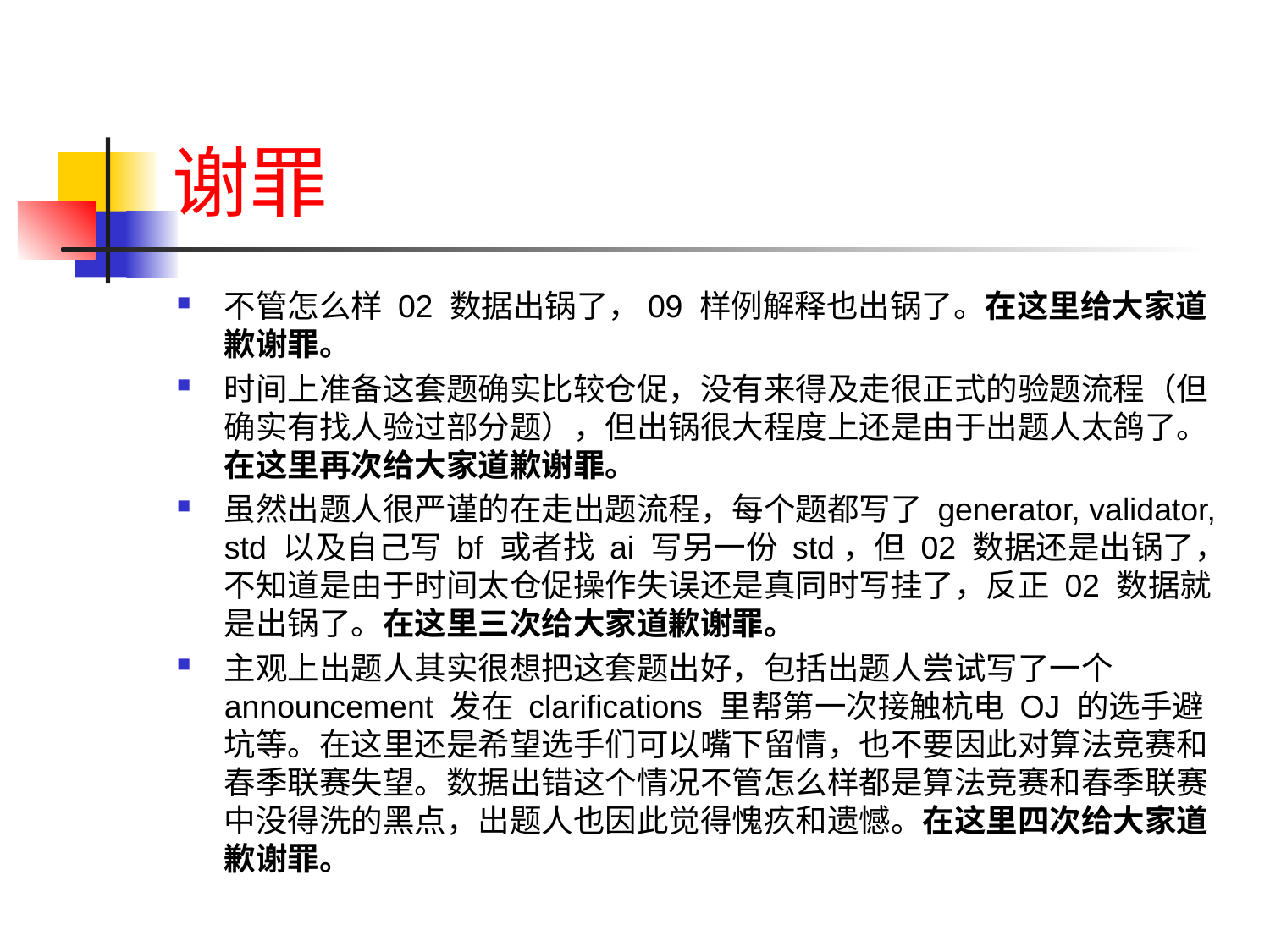

# 谢罪
不管怎么样 02 数据出锅了，09 样例解释也出锅了。在这里给大家道歉谢罪。
时间上准备这套题确实比较仓促，没有来得及走很正式的验题流程（但确实有找人验过部分题），但出锅很大程度上还是由于出题人太鸽了。在这里再次给大家道歉谢罪。
虽然出题人很严谨的在走出题流程，每个题都写了 generator, validator, std 以及自己写 bf 或者找 ai 写另一份 std，但 02 数据还是出锅了，不知道是由于时间太仓促操作失误还是真同时写挂了，反正 02 数据就是出锅了。在这里三次给大家道歉谢罪。
主观上出题人其实很想把这套题出好，包括出题人尝试写了一个 announcement 发在 clarifications 里帮第一次接触杭电 OJ 的选手避坑等。在这里还是希望选手们可以嘴下留情，也不要因此对算法竞赛和春季联赛失望。数据出错这个情况不管怎么样都是算法竞赛和春季联赛中没得洗的黑点，出题人也因此觉得愧疚和遗憾。在这里四次给大家道歉谢罪。